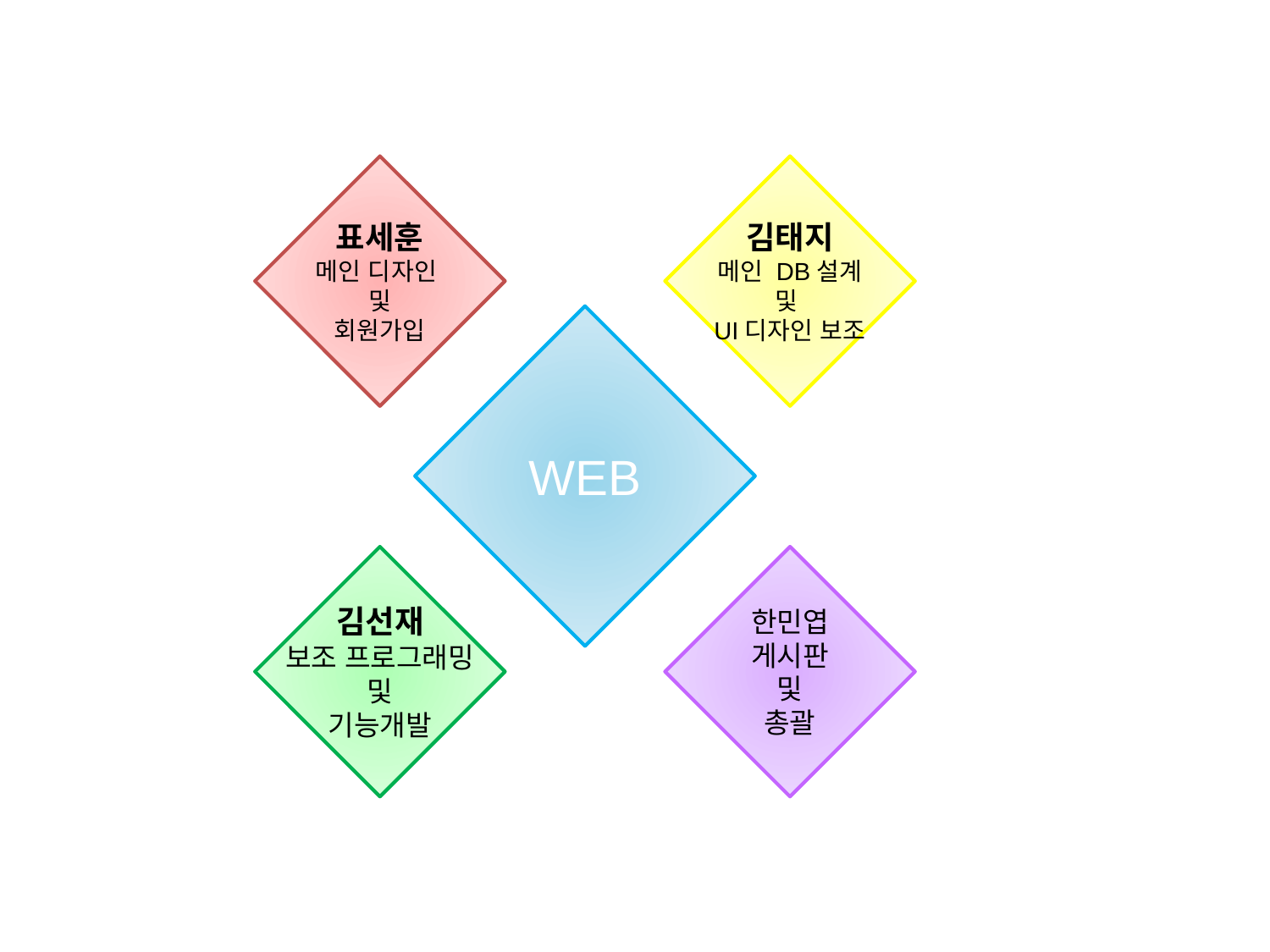

표세훈
메인 디자인
및
회원가입
김태지
메인 DB설계
및
UI디자인 보조
WEB
김선재
보조 프로그래밍
및
기능개발
한민엽
게시판
및
총괄